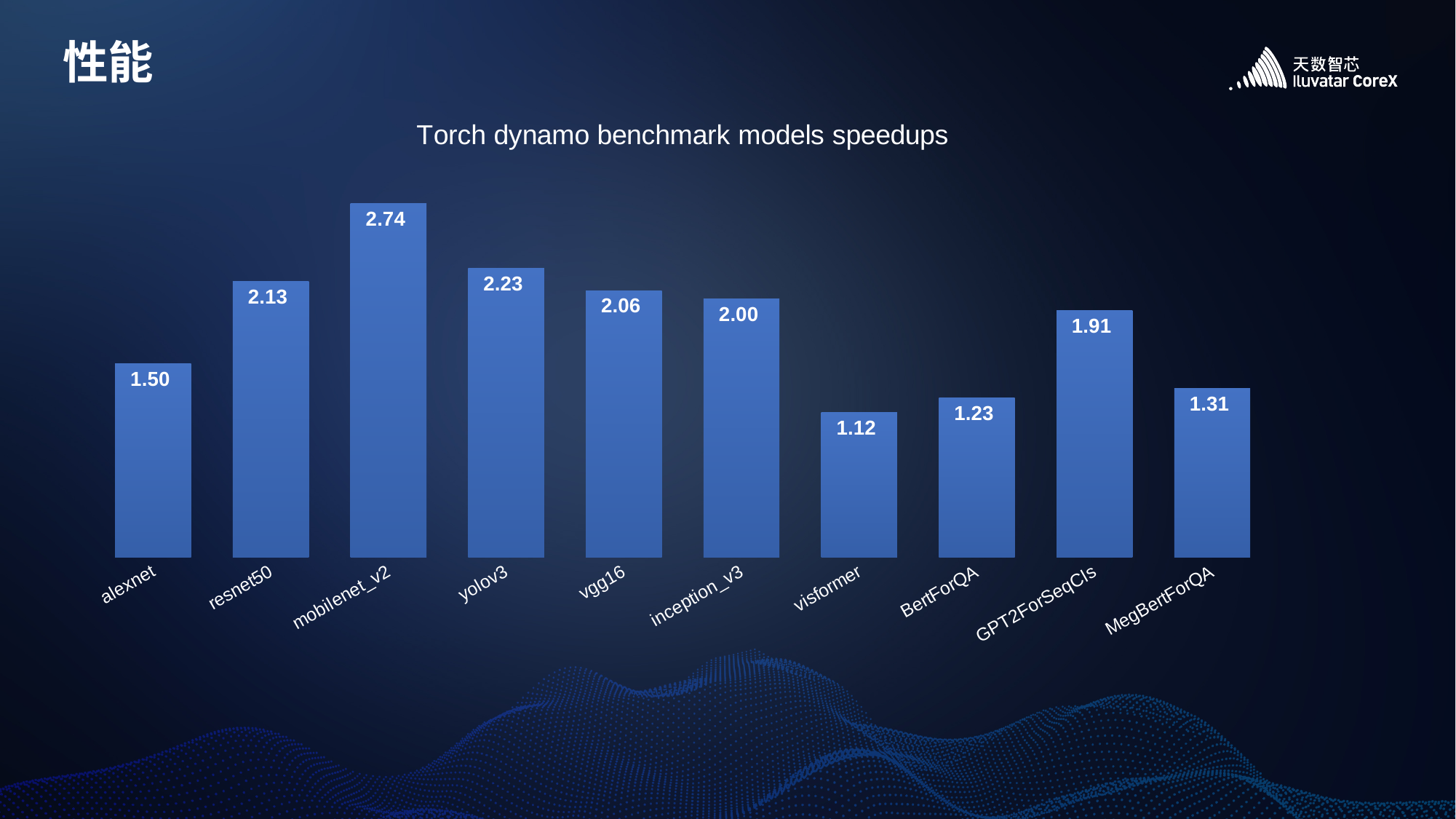

# 性能

### Chart: Torch dynamo benchmark models speedups

| Category | speedups |
|---|---|
| alexnet | 1.498 |
| resnet50 | 2.132 |
| mobilenet_v2 | 2.737 |
| yolov3 | 2.233 |
| vgg16 | 2.063 |
| inception_v3 | 1.997 |
| visformer | 1.117 |
| BertForQA | 1.231 |
| GPT2ForSeqCls | 1.906 |
| MegBertForQA | 1.305 |